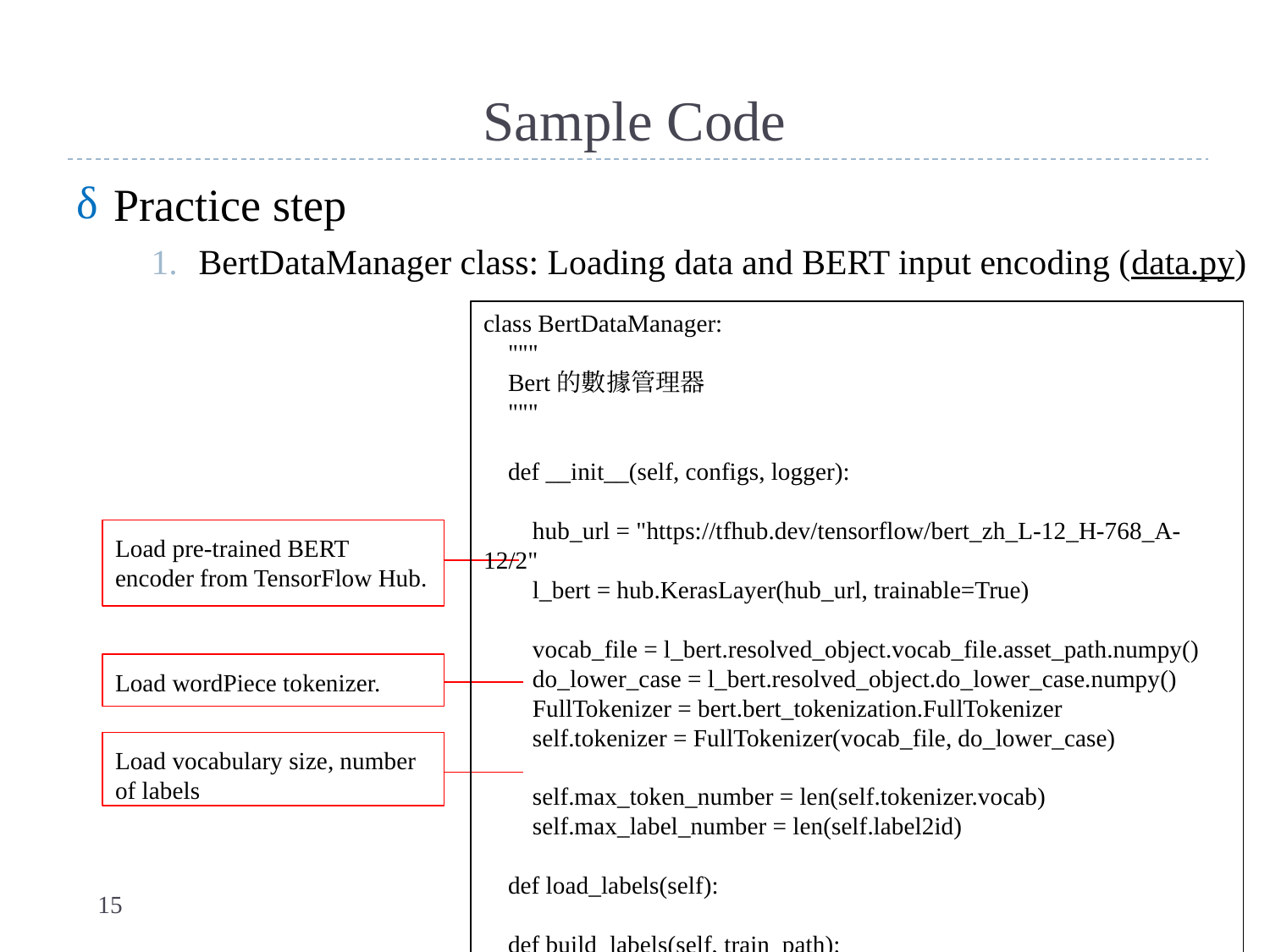

# Sample Code
Practice step
BertDataManager class: Loading data and BERT input encoding (data.py)

class BertDataManager:
    """
    Bert的數據管理器
    """

    def __init__(self, configs, logger):

        hub_url = "https://tfhub.dev/tensorflow/bert_zh_L-12_H-768_A-12/2"
        l_bert = hub.KerasLayer(hub_url, trainable=True)

        vocab_file = l_bert.resolved_object.vocab_file.asset_path.numpy()
        do_lower_case = l_bert.resolved_object.do_lower_case.numpy()
        FullTokenizer = bert.bert_tokenization.FullTokenizer
        self.tokenizer = FullTokenizer(vocab_file, do_lower_case)

        self.max_token_number = len(self.tokenizer.vocab)
        self.max_label_number = len(self.label2id)

    def load_labels(self):

    def build_labels(self, train_path):
Load pre-trained BERT encoder from TensorFlow Hub.
Load wordPiece tokenizer.
Load vocabulary size, number of labels

15